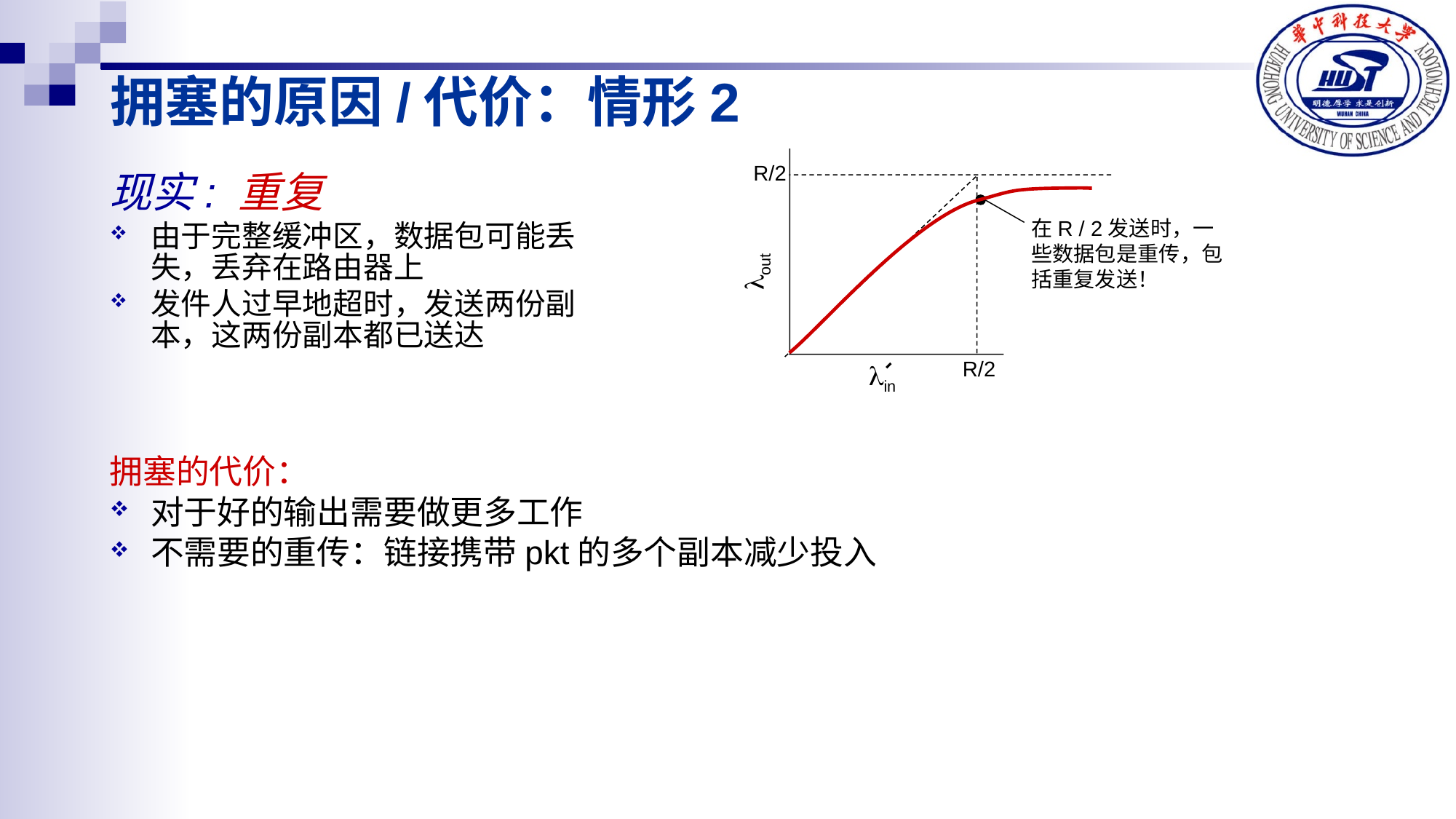

# 拥塞的原因/代价：情形2

R/2
现实: 重复
由于完整缓冲区，数据包可能丢失，丢弃在路由器上
发件人过早地超时，发送两份副本，这两份副本都已送达

在R / 2发送时，一些数据包是重传，包括重复发送！

λout

R/2
λin

拥塞的代价：
对于好的输出需要做更多工作
不需要的重传：链接携带pkt的多个副本减少投入
13